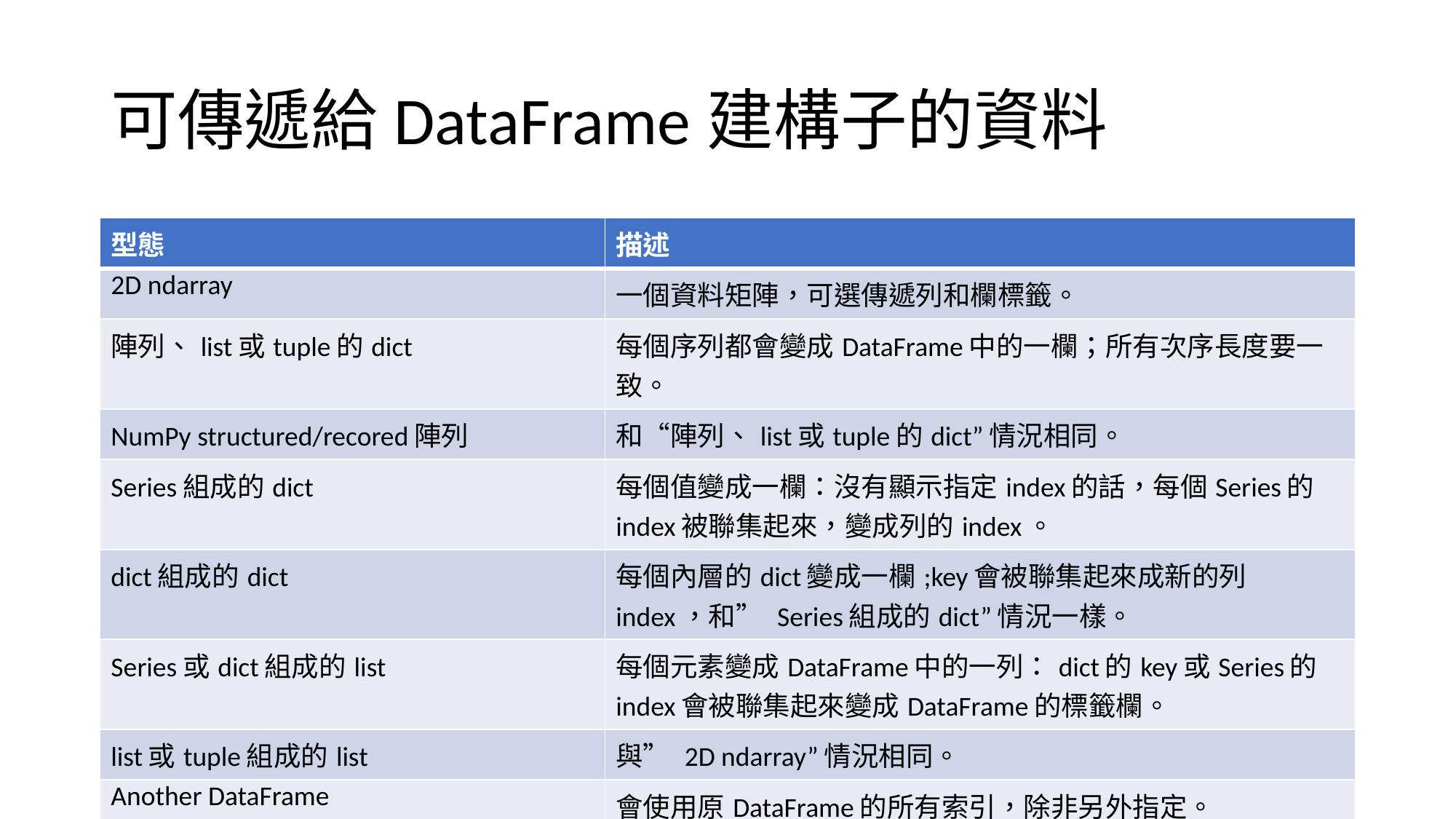

# 可傳遞給DataFrame建構子的資料
| 型態 | 描述 |
| --- | --- |
| 2D ndarray | 一個資料矩陣，可選傳遞列和欄標籤。 |
| 陣列、list或tuple的dict | 每個序列都會變成DataFrame中的一欄；所有次序長度要一致。 |
| NumPy structured/recored陣列 | 和“陣列、list或tuple的dict”情況相同。 |
| Series組成的dict | 每個值變成一欄：沒有顯示指定index的話，每個Series的index被聯集起來，變成列的index。 |
| dict組成的dict | 每個內層的dict變成一欄;key會被聯集起來成新的列index，和” Series組成的dict”情況一樣。 |
| Series或dict組成的list | 每個元素變成DataFrame中的一列：dict的key或Series的index會被聯集起來變成DataFrame的標籤欄。 |
| list或tuple組成的list | 與” 2D ndarray”情況相同。 |
| Another DataFrame | 會使用原DataFrame的所有索引，除非另外指定。 |
| NumPy MaskedArray | 與” 2D ndarray”情況相同，除了在新DataFrame中被Mask的值之外，都會變成NA/遺失值。 |